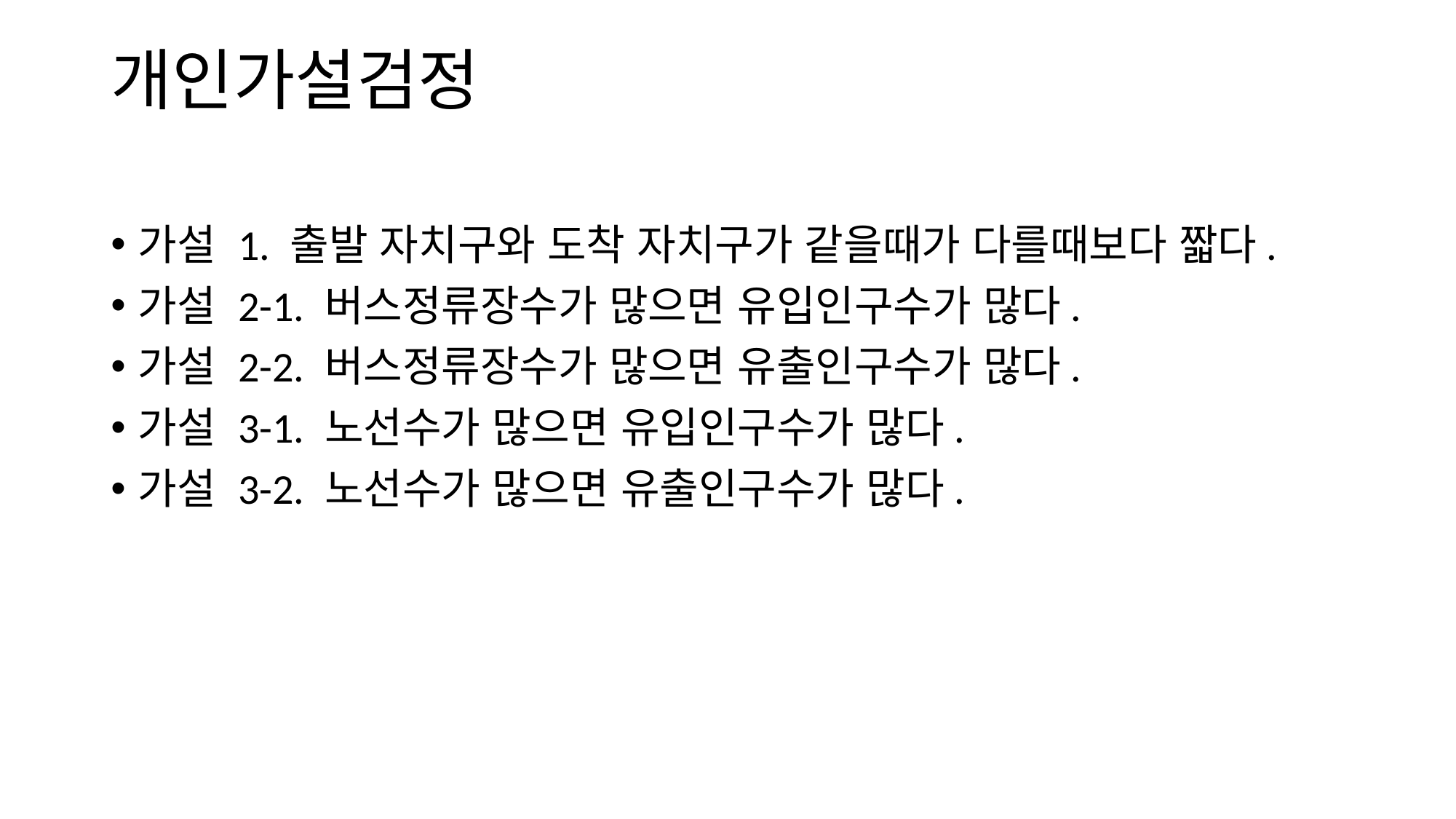

# 개인가설검정
가설 1. 출발 자치구와 도착 자치구가 같을때가 다를때보다 짧다.
가설 2-1. 버스정류장수가 많으면 유입인구수가 많다.
가설 2-2. 버스정류장수가 많으면 유출인구수가 많다.
가설 3-1. 노선수가 많으면 유입인구수가 많다.
가설 3-2. 노선수가 많으면 유출인구수가 많다.